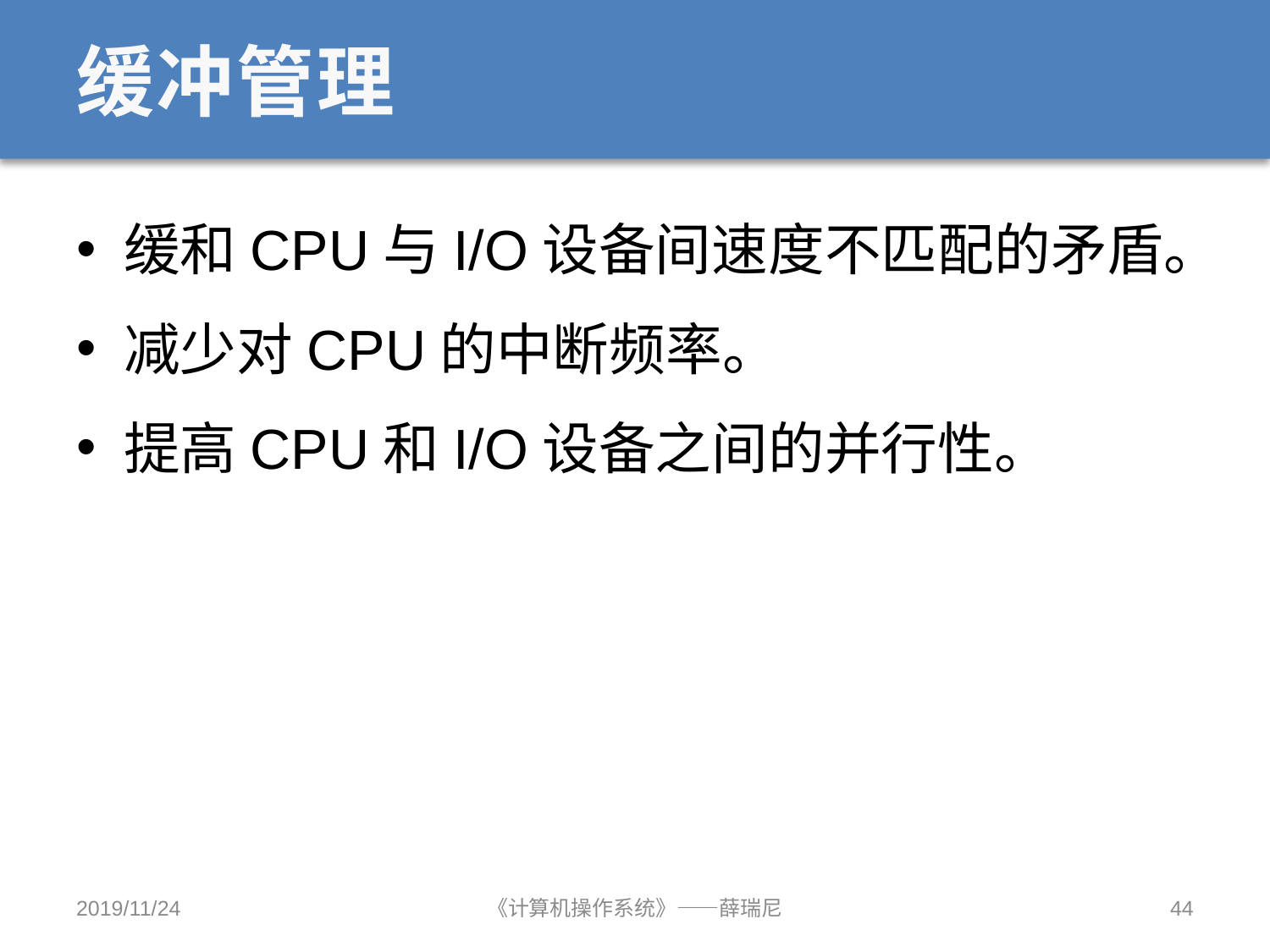

# 缓冲管理
缓和CPU与I/O设备间速度不匹配的矛盾。
减少对CPU的中断频率。
提高CPU和I/O设备之间的并行性。
2019/11/24
《计算机操作系统》——薛瑞尼
44